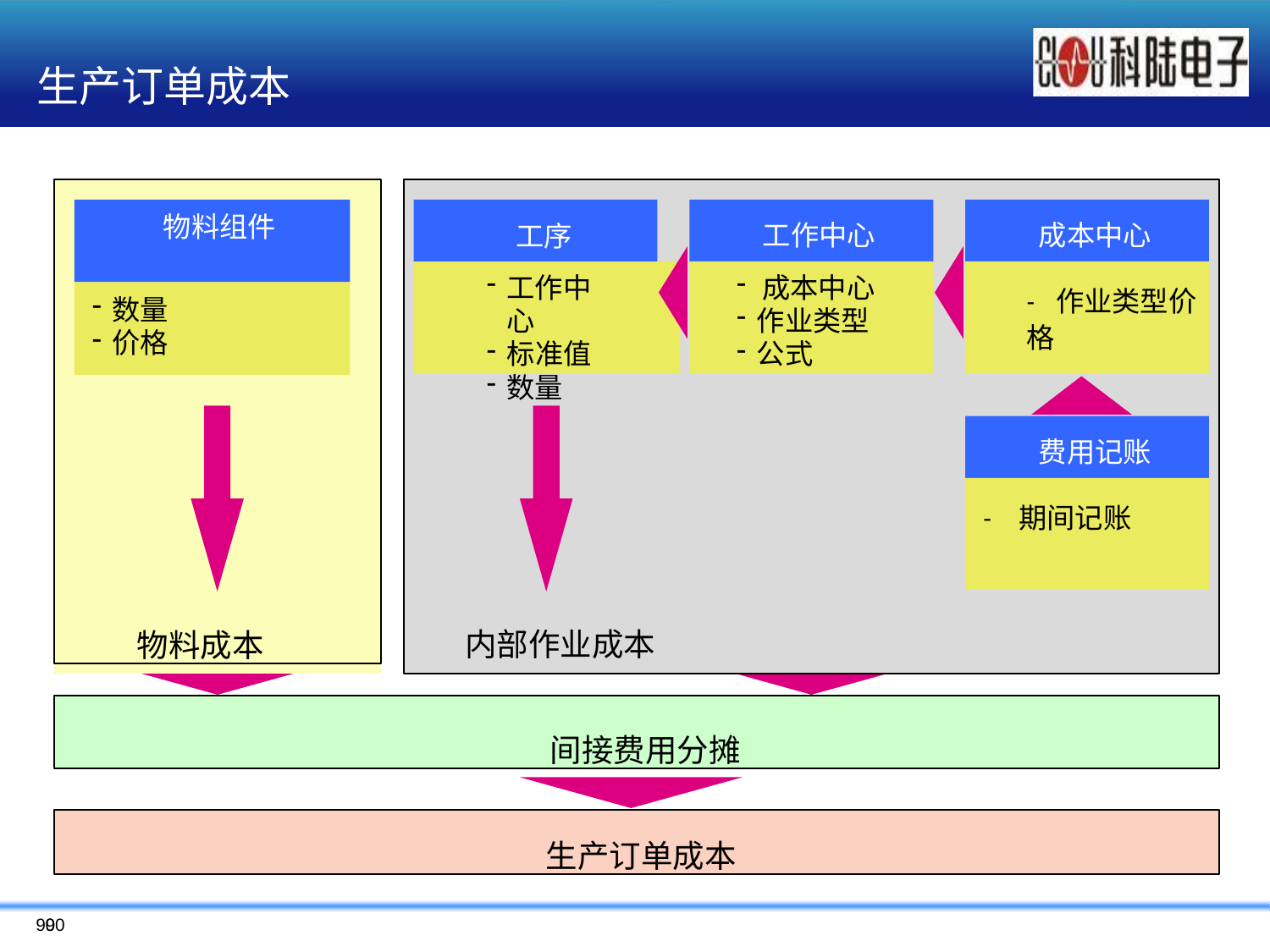

# 生产订单成本

物料组件

数量
价格

物料成本

工作中心
成本中心
作业类型
公式
工序
工作中心
标准值
数量
成本中心
- 作业类型价格

费用记账
-	期间记账

内部作业成本

间接费用分摊

生产订单成本

90
90